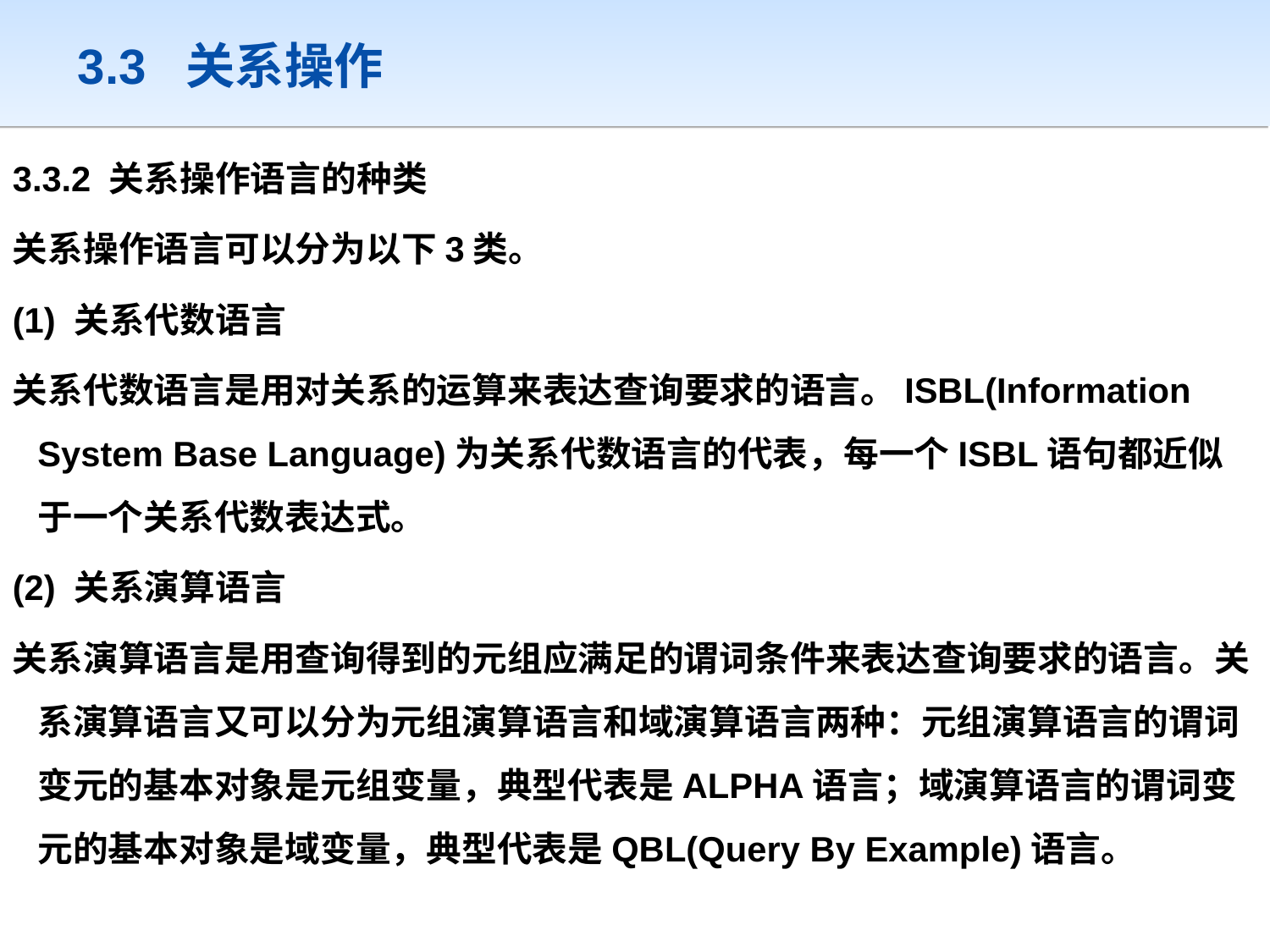

# 3.3  关系操作
3.3.2 关系操作语言的种类
关系操作语言可以分为以下3类。
(1) 关系代数语言
关系代数语言是用对关系的运算来表达查询要求的语言。ISBL(Information System Base Language)为关系代数语言的代表，每一个ISBL语句都近似于一个关系代数表达式。
(2) 关系演算语言
关系演算语言是用查询得到的元组应满足的谓词条件来表达查询要求的语言。关系演算语言又可以分为元组演算语言和域演算语言两种：元组演算语言的谓词变元的基本对象是元组变量，典型代表是ALPHA语言；域演算语言的谓词变元的基本对象是域变量，典型代表是QBL(Query By Example)语言。